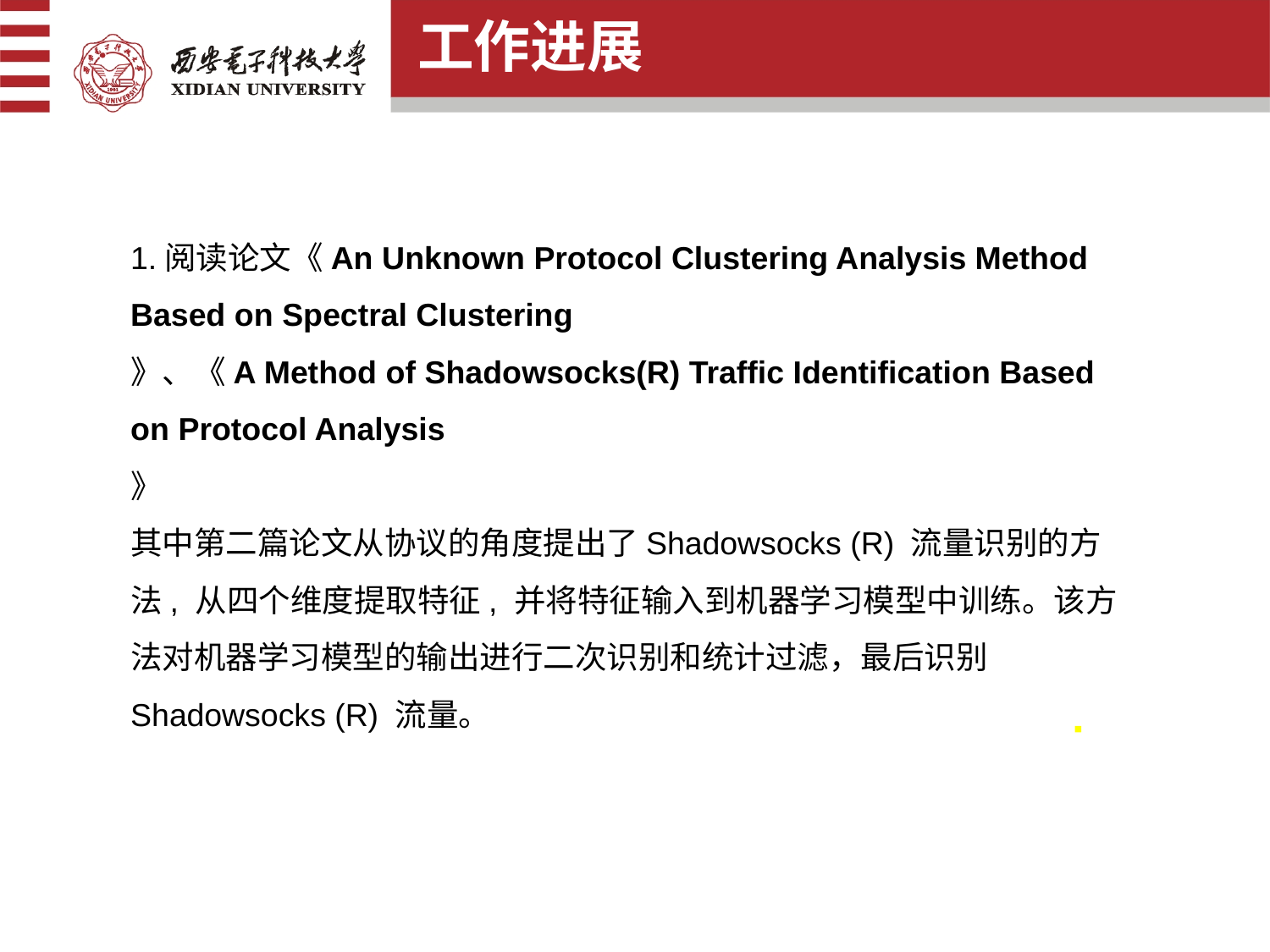

工作进展
1.阅读论文《An Unknown Protocol Clustering Analysis Method Based on Spectral Clustering
》、《A Method of Shadowsocks(R) Traffic Identification Based on Protocol Analysis
》
其中第二篇论文从协议的角度提出了Shadowsocks (R) 流量识别的方法, 从四个维度提取特征, 并将特征输入到机器学习模型中训练。该方法对机器学习模型的输出进行二次识别和统计过滤，最后识别 Shadowsocks (R) 流量。